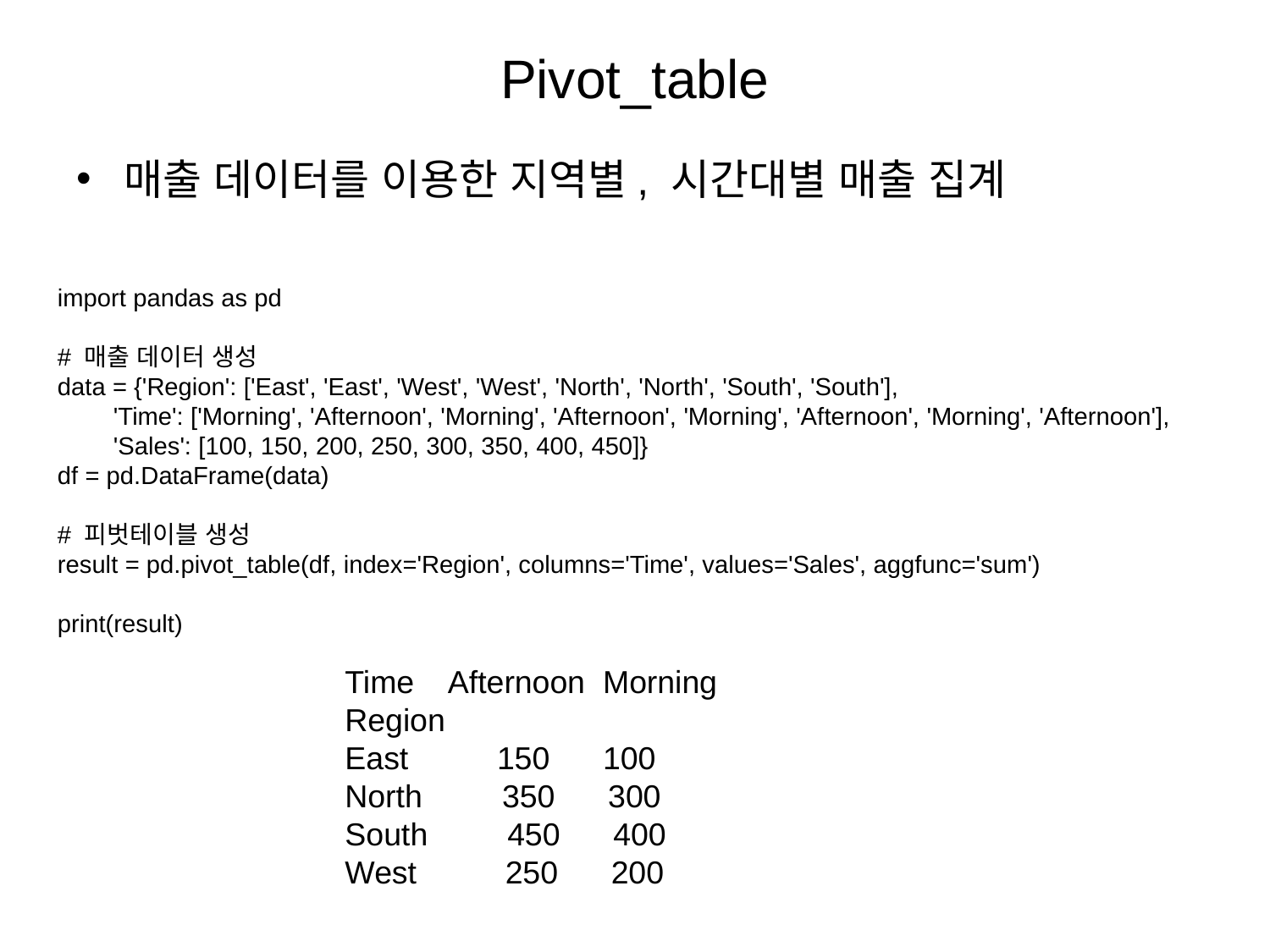

# Pivot_table
매출 데이터를 이용한 지역별, 시간대별 매출 집계
import pandas as pd

# 매출 데이터 생성
data = {'Region': ['East', 'East', 'West', 'West', 'North', 'North', 'South', 'South'],
        'Time': ['Morning', 'Afternoon', 'Morning', 'Afternoon', 'Morning', 'Afternoon', 'Morning', 'Afternoon'],
        'Sales': [100, 150, 200, 250, 300, 350, 400, 450]}
df = pd.DataFrame(data)

# 피벗테이블 생성
result = pd.pivot_table(df, index='Region', columns='Time', values='Sales', aggfunc='sum')

print(result)
Time    Afternoon  Morning
Region
East          150      100
North         350      300
South         450      400
West          250      200